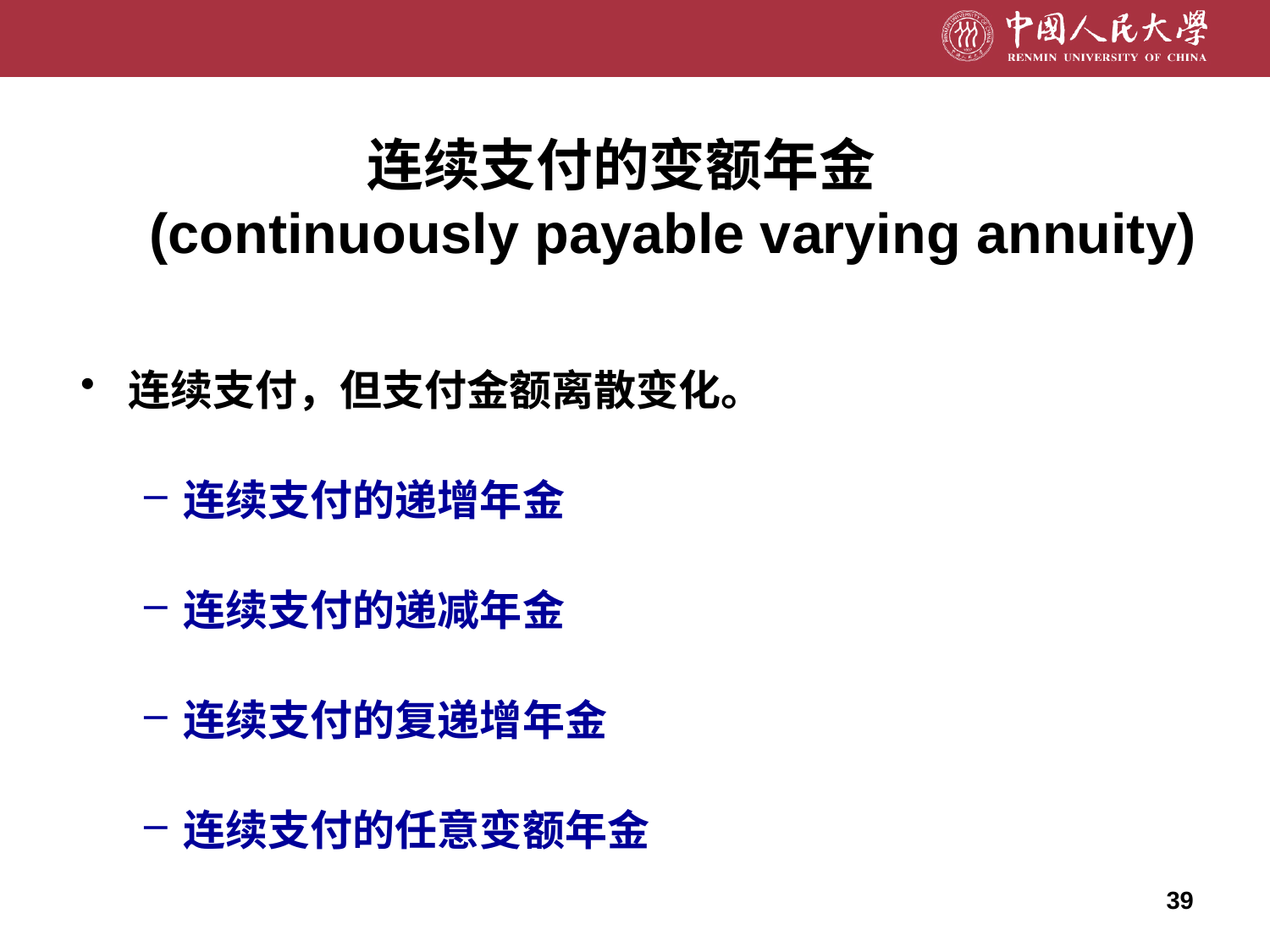

# 连续支付的变额年金 (continuously payable varying annuity)
连续支付，但支付金额离散变化。
连续支付的递增年金
连续支付的递减年金
连续支付的复递增年金
连续支付的任意变额年金
39